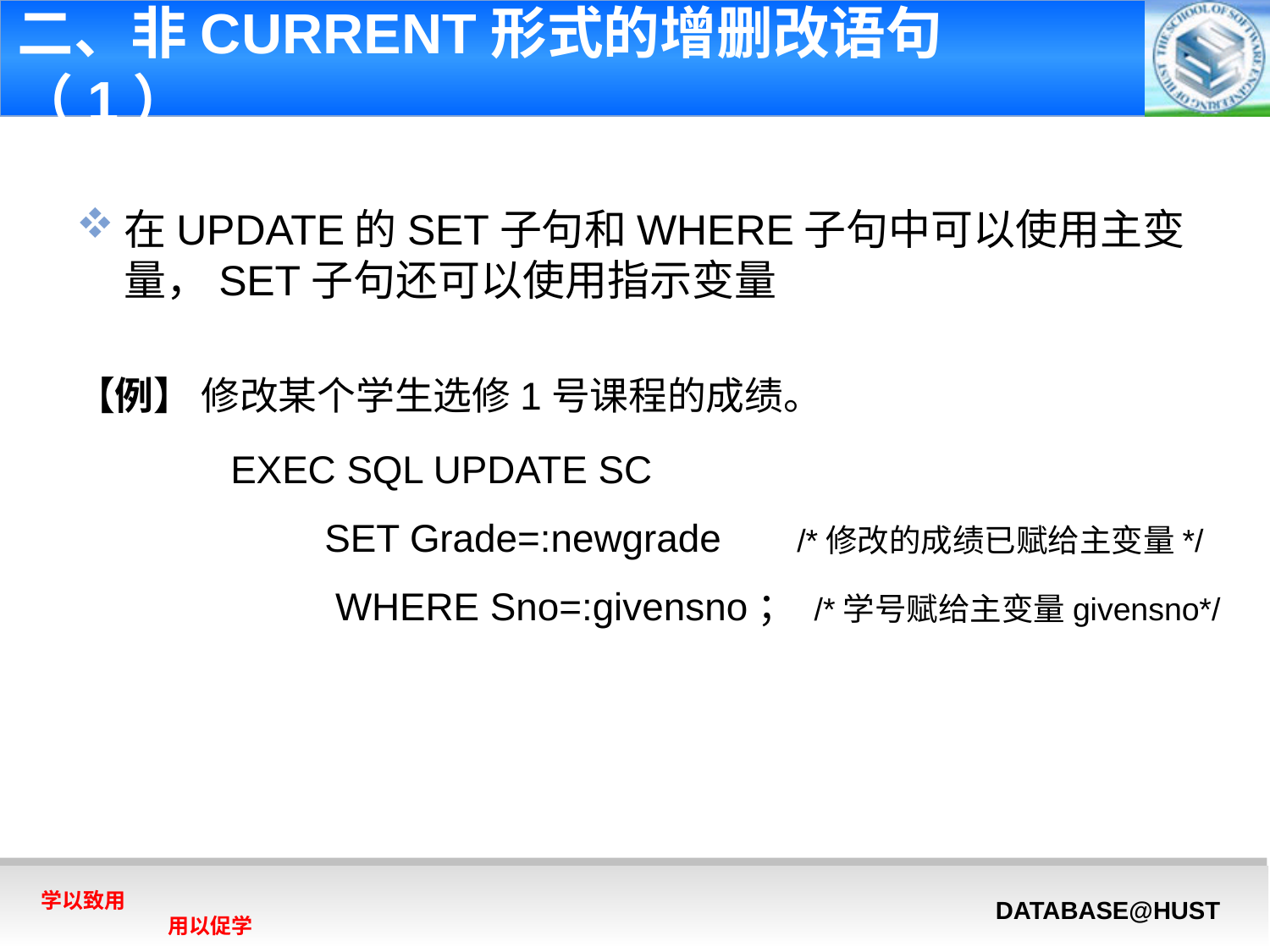

# 二、非CURRENT形式的增删改语句（1）
在UPDATE的SET子句和WHERE子句中可以使用主变量，SET子句还可以使用指示变量

【例】 修改某个学生选修1号课程的成绩。
	         EXEC SQL UPDATE SC
                       SET Grade=:newgrade       /*修改的成绩已赋给主变量*/
                        WHERE Sno=:givensno； /*学号赋给主变量givensno*/